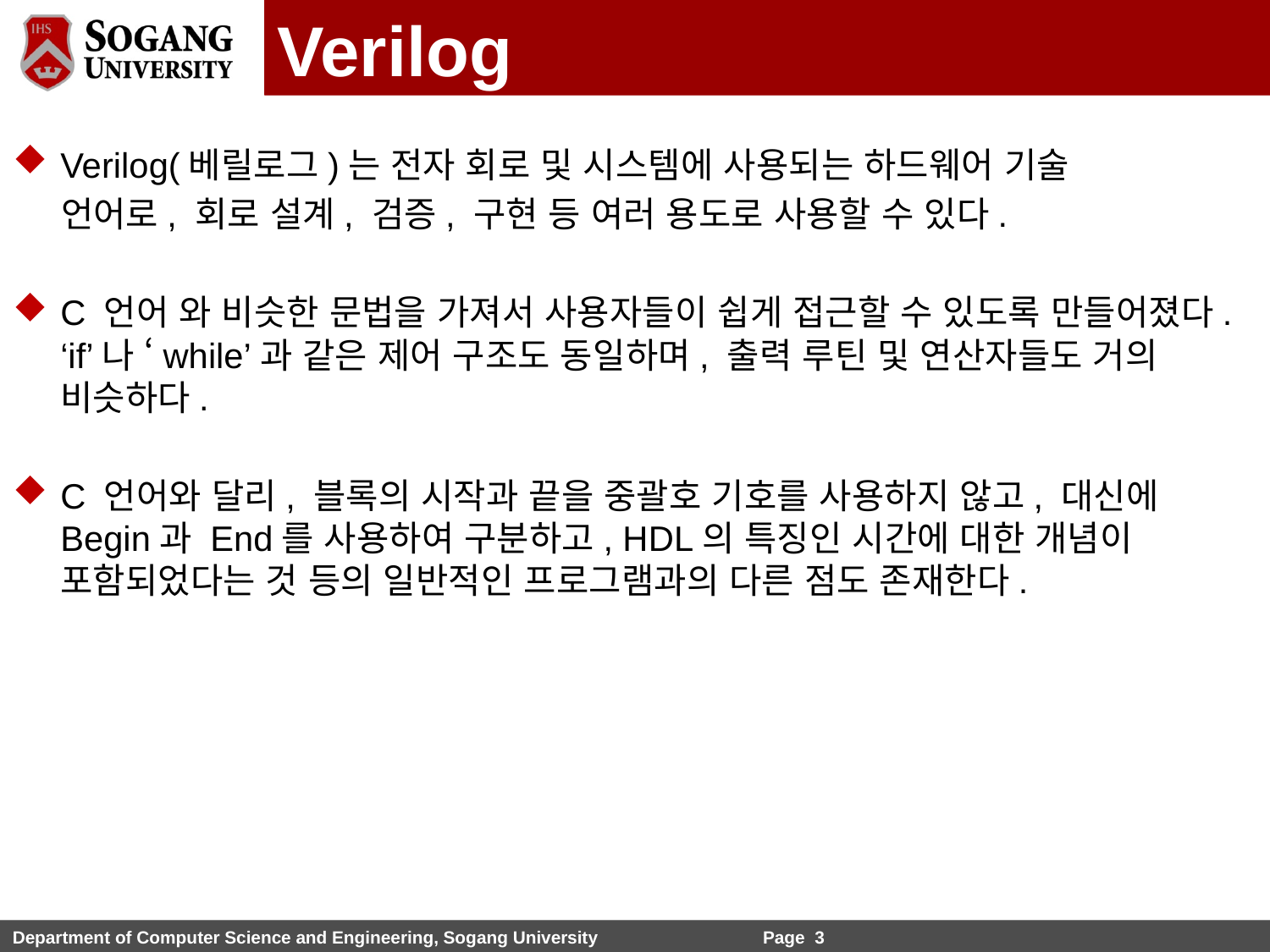

# Verilog
Verilog(베릴로그)는 전자 회로 및 시스템에 사용되는 하드웨어 기술
    언어로, 회로 설계, 검증, 구현 등 여러 용도로 사용할 수 있다.

C 언어 와 비슷한 문법을 가져서 사용자들이 쉽게 접근할 수 있도록 만들어졌다. ‘if’나 ‘while’과 같은 제어 구조도 동일하며, 출력 루틴 및 연산자들도 거의 비슷하다.

C 언어와 달리, 블록의 시작과 끝을 중괄호 기호를 사용하지 않고, 대신에 Begin과 End를 사용하여 구분하고, HDL의 특징인 시간에 대한 개념이 포함되었다는 것 등의 일반적인 프로그램과의 다른 점도 존재한다.